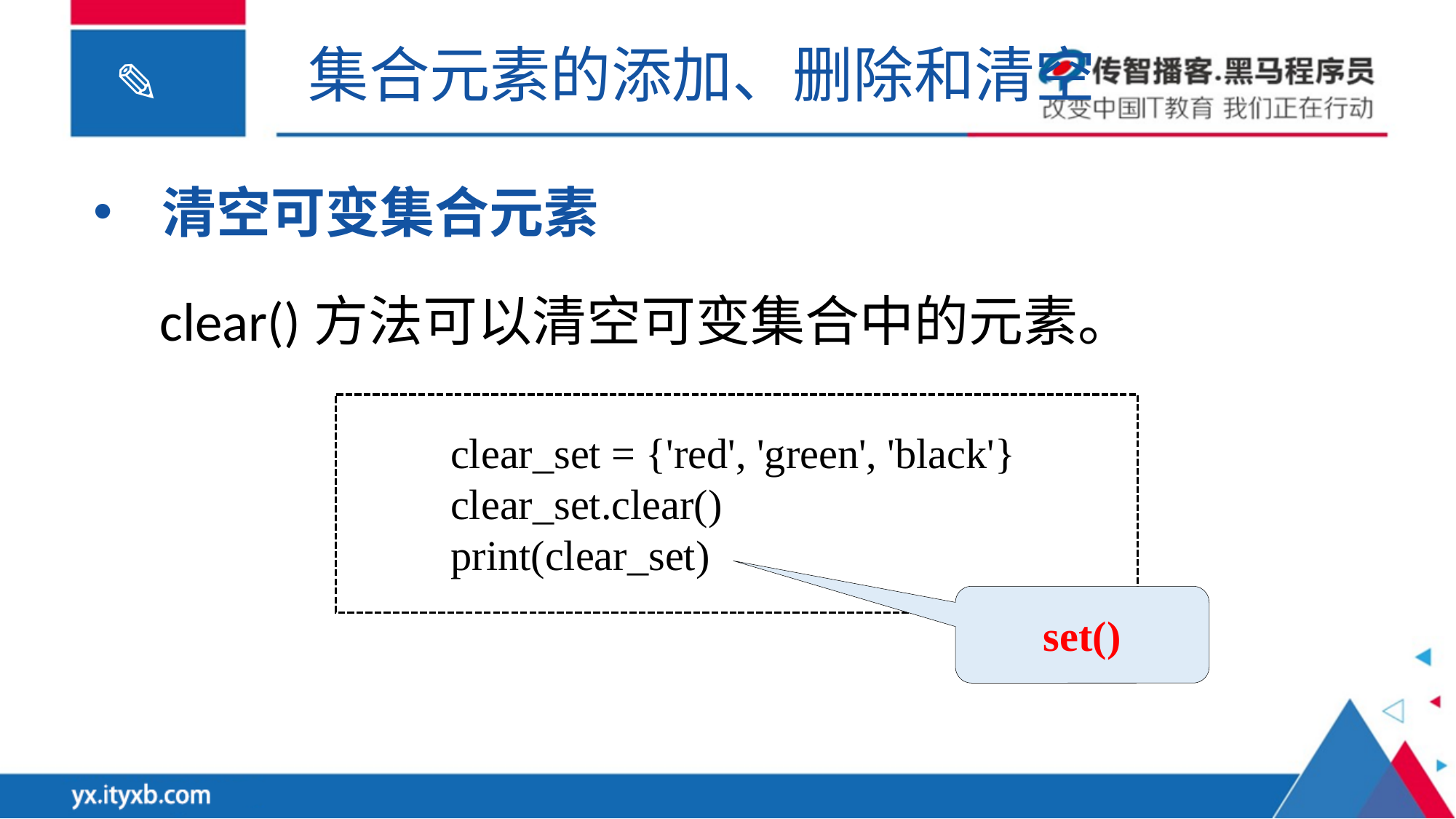

集合元素的添加、删除和清空
清空可变集合元素
clear()方法可以清空可变集合中的元素。

clear_set = {'red', 'green', 'black'}
clear_set.clear()
print(clear_set)
set()